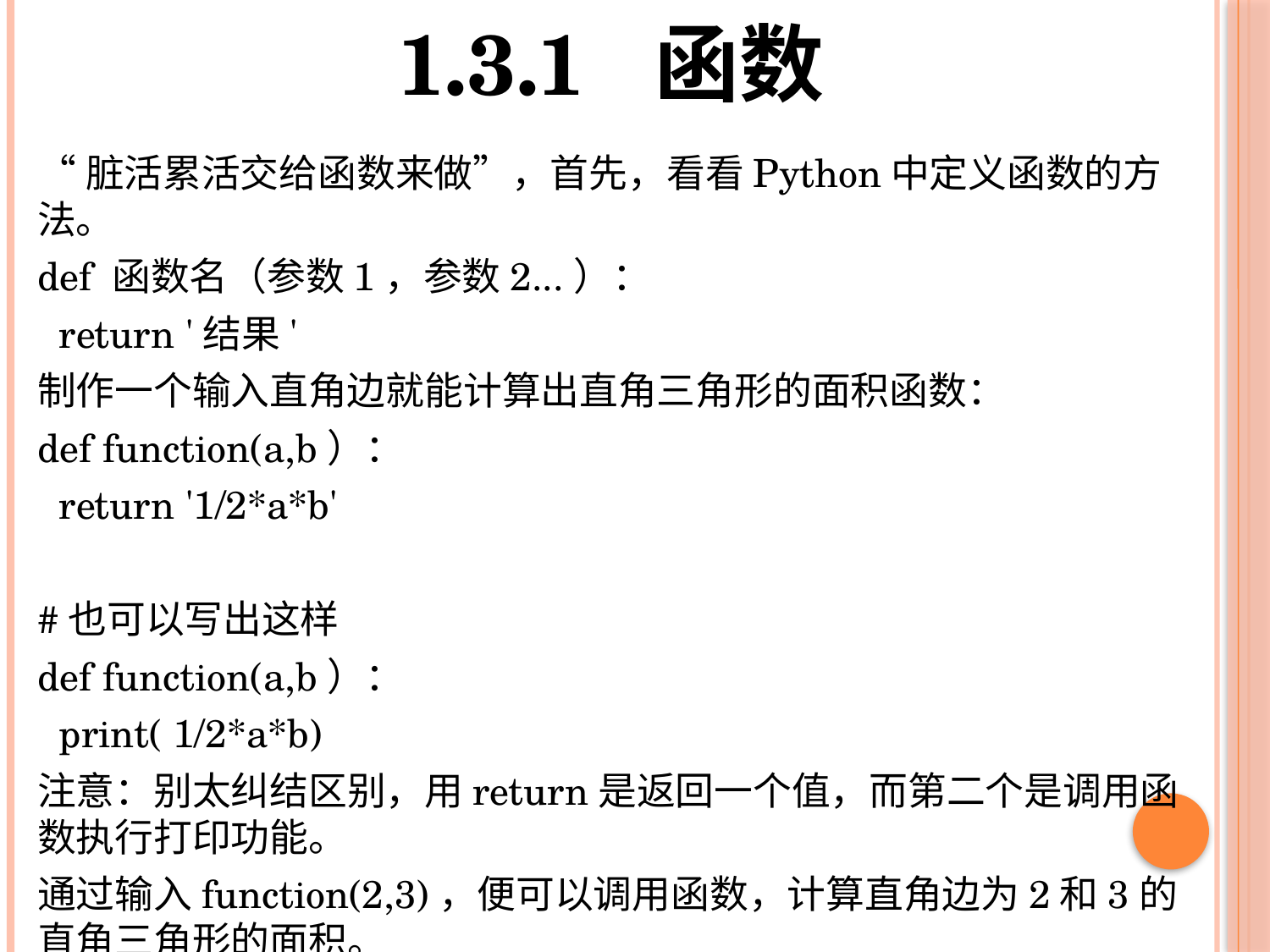

# 1.3.1  函数
“脏活累活交给函数来做”，首先，看看Python中定义函数的方法。
def 函数名（参数1，参数2...）：
  return '结果'
制作一个输入直角边就能计算出直角三角形的面积函数：
def function(a,b）：
  return '1/2*a*b'

#也可以写出这样
def function(a,b）：
  print( 1/2*a*b)
注意：别太纠结区别，用return是返回一个值，而第二个是调用函数执行打印功能。
通过输入function(2,3)，便可以调用函数，计算直角边为2和3的直角三角形的面积。